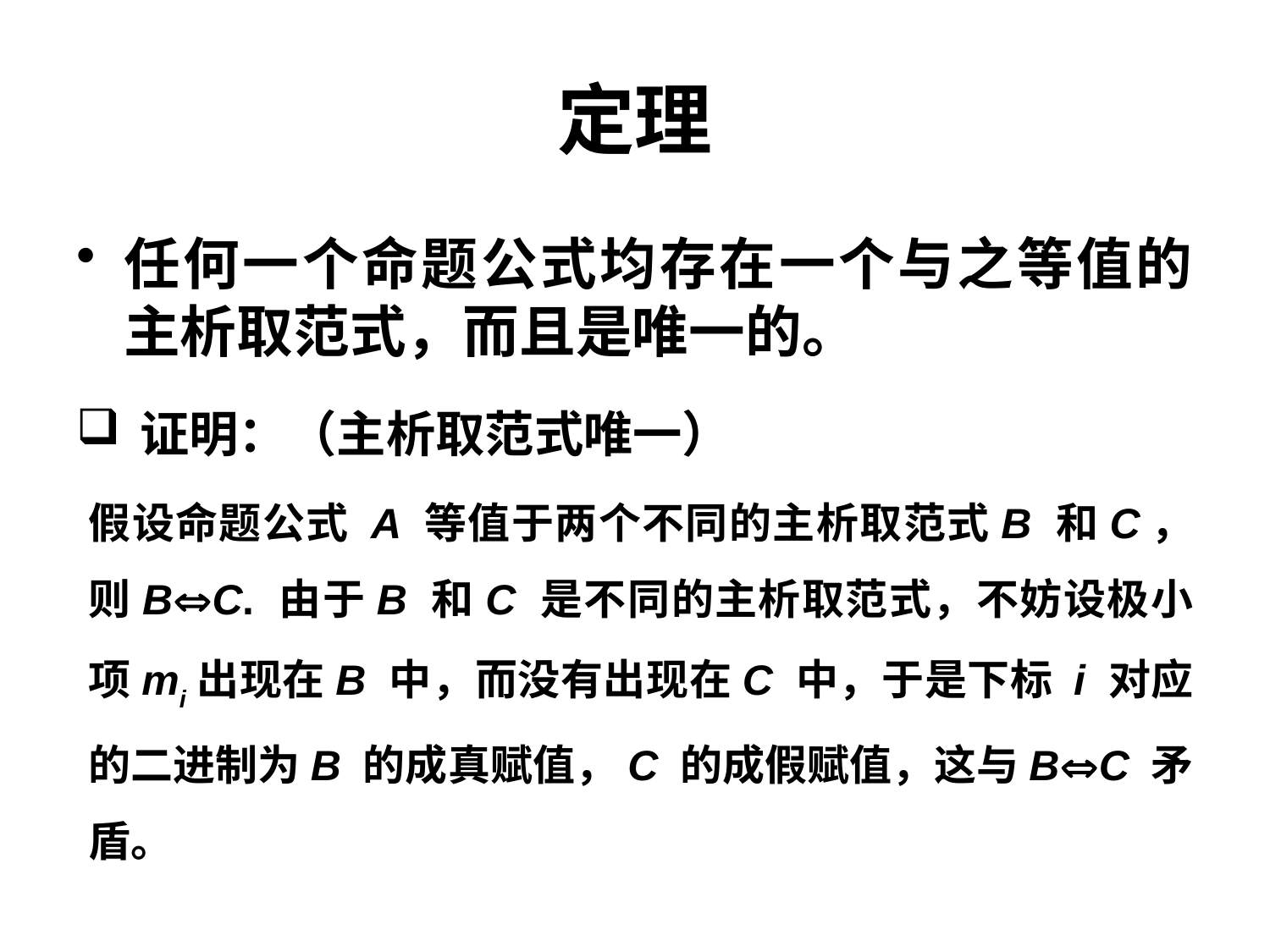

# 定理
任何一个命题公式均存在一个与之等值的主析取范式，而且是唯一的。
证明：（主析取范式唯一）
假设命题公式 A 等值于两个不同的主析取范式B 和C，则B⇔C. 由于B 和C 是不同的主析取范式，不妨设极小项mi出现在B 中，而没有出现在C 中，于是下标 i 对应的二进制为B 的成真赋值，C 的成假赋值，这与B⇔C 矛盾。
51